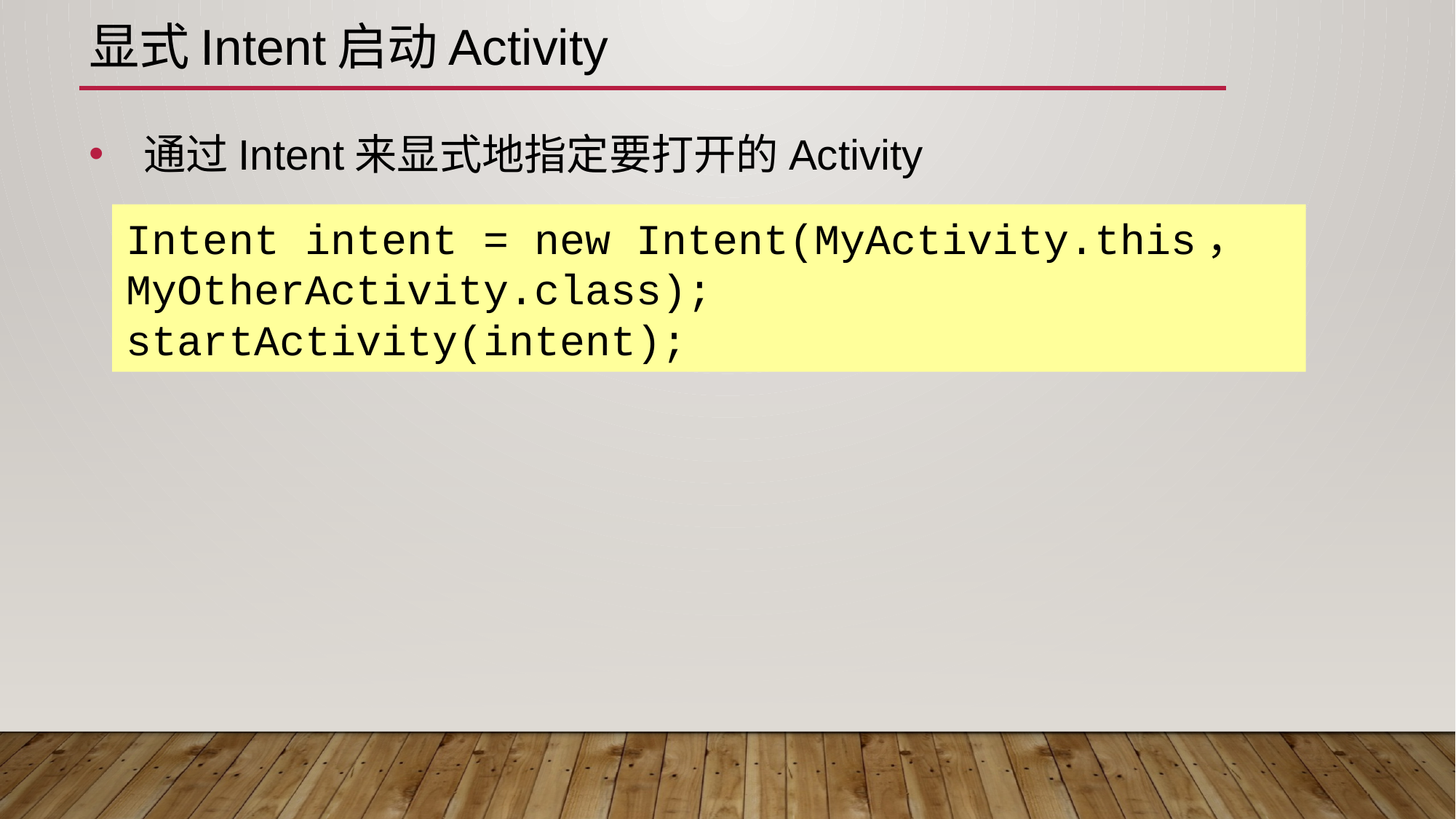

# 显式Intent启动Activity
通过Intent来显式地指定要打开的Activity
Intent intent = new Intent(MyActivity.this， MyOtherActivity.class);
startActivity(intent);